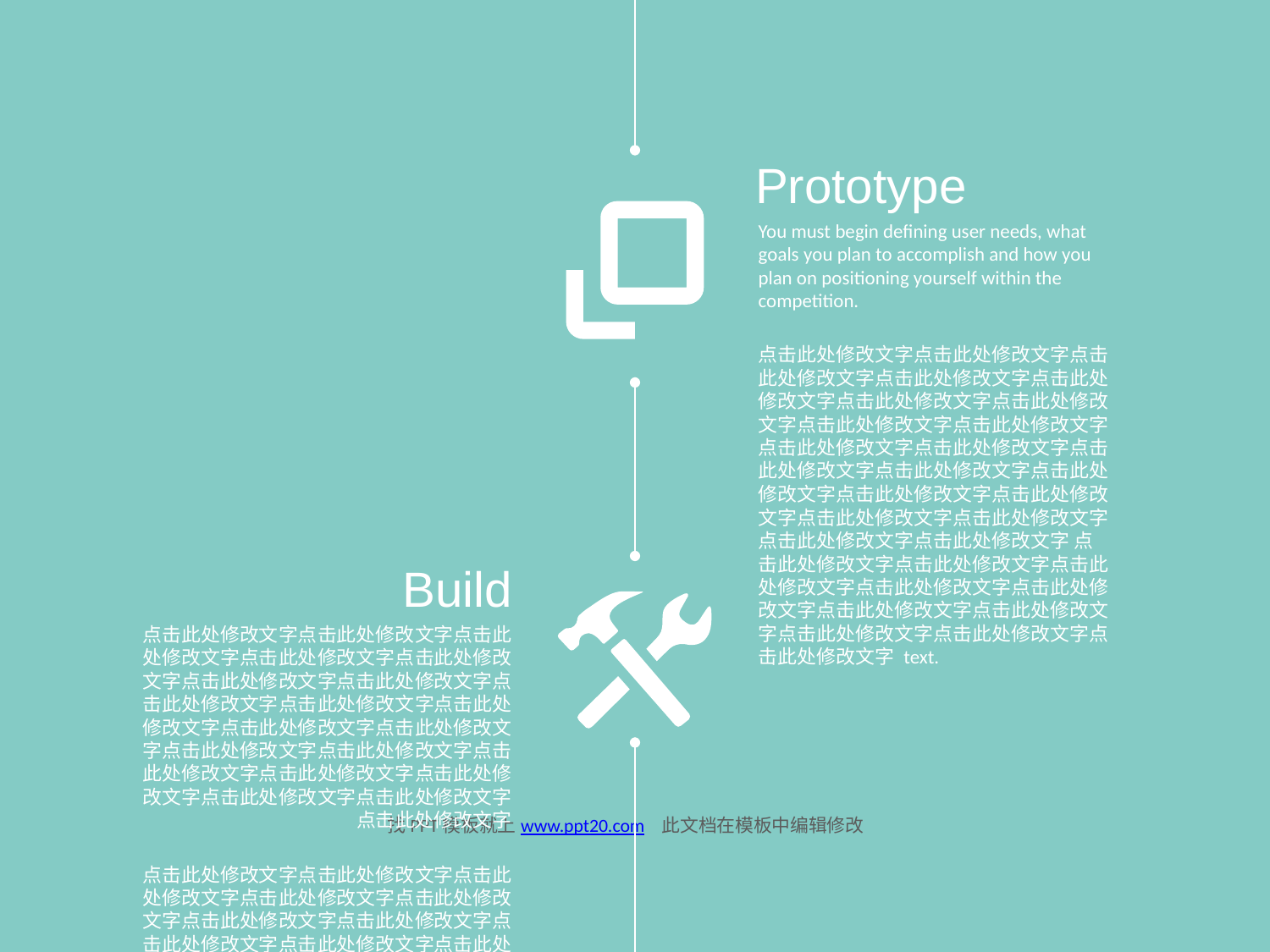

Prototype

You must begin defining user needs, what goals you plan to accomplish and how you plan on positioning yourself within the competition.

点击此处修改文字点击此处修改文字点击此处修改文字点击此处修改文字点击此处修改文字点击此处修改文字点击此处修改文字点击此处修改文字点击此处修改文字点击此处修改文字点击此处修改文字点击此处修改文字点击此处修改文字点击此处修改文字点击此处修改文字点击此处修改文字点击此处修改文字点击此处修改文字点击此处修改文字点击此处修改文字 点击此处修改文字点击此处修改文字点击此处修改文字点击此处修改文字点击此处修改文字点击此处修改文字点击此处修改文字点击此处修改文字点击此处修改文字点击此处修改文字 text.
Build

点击此处修改文字点击此处修改文字点击此处修改文字点击此处修改文字点击此处修改文字点击此处修改文字点击此处修改文字点击此处修改文字点击此处修改文字点击此处修改文字点击此处修改文字点击此处修改文字点击此处修改文字点击此处修改文字点击此处修改文字点击此处修改文字点击此处修改文字点击此处修改文字点击此处修改文字点击此处修改文字

点击此处修改文字点击此处修改文字点击此处修改文字点击此处修改文字点击此处修改文字点击此处修改文字点击此处修改文字点击此处修改文字点击此处修改文字点击此处修改文字 text.